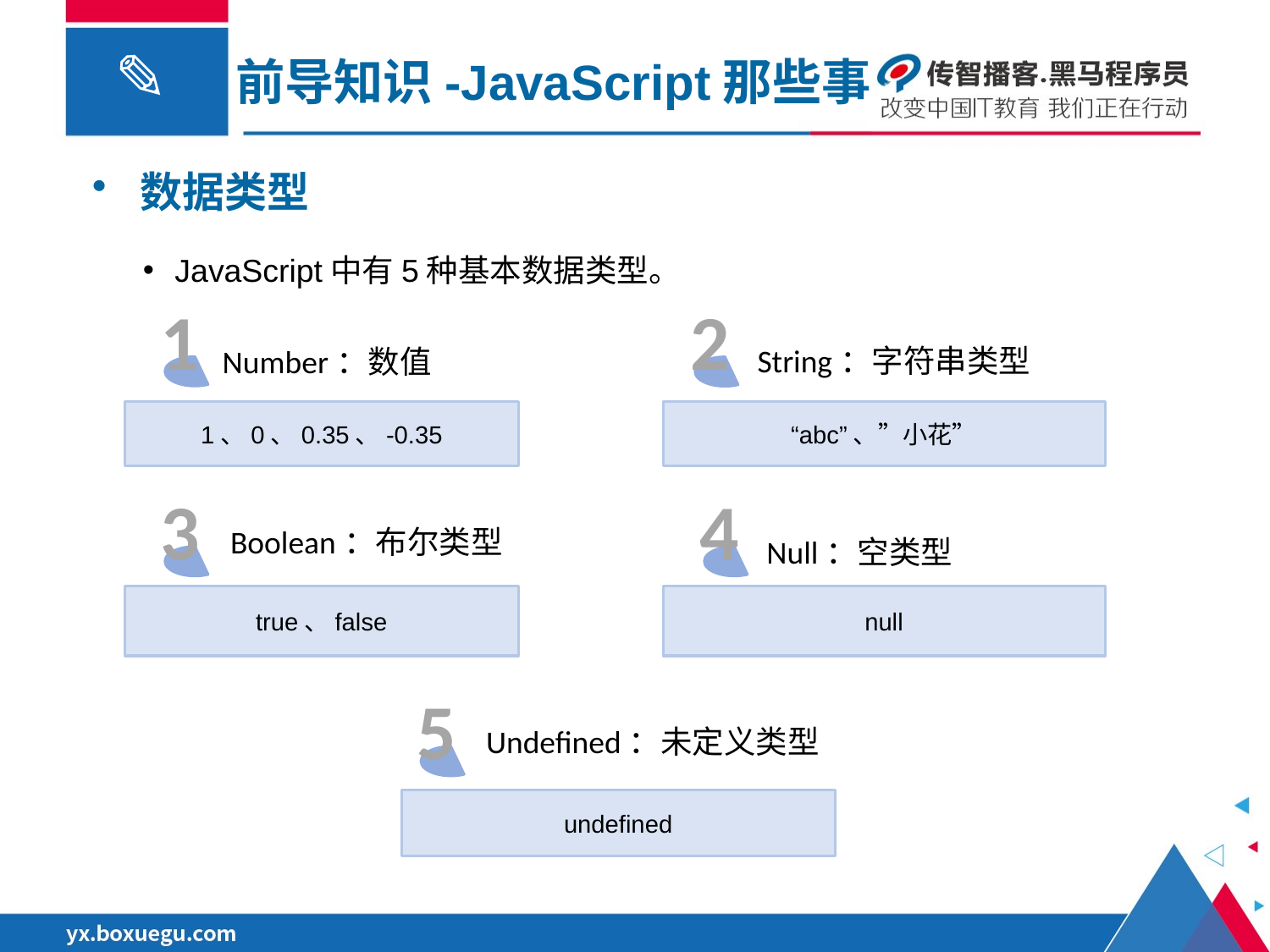

前导知识-JavaScript那些事
数据类型
JavaScript中有5种基本数据类型。
1

Number：数值
1、0、0.35、-0.35
2

String：字符串类型
“abc”、”小花”
3

Boolean：布尔类型
true、false
4

Null：空类型
null
5

Undefined：未定义类型
undefined